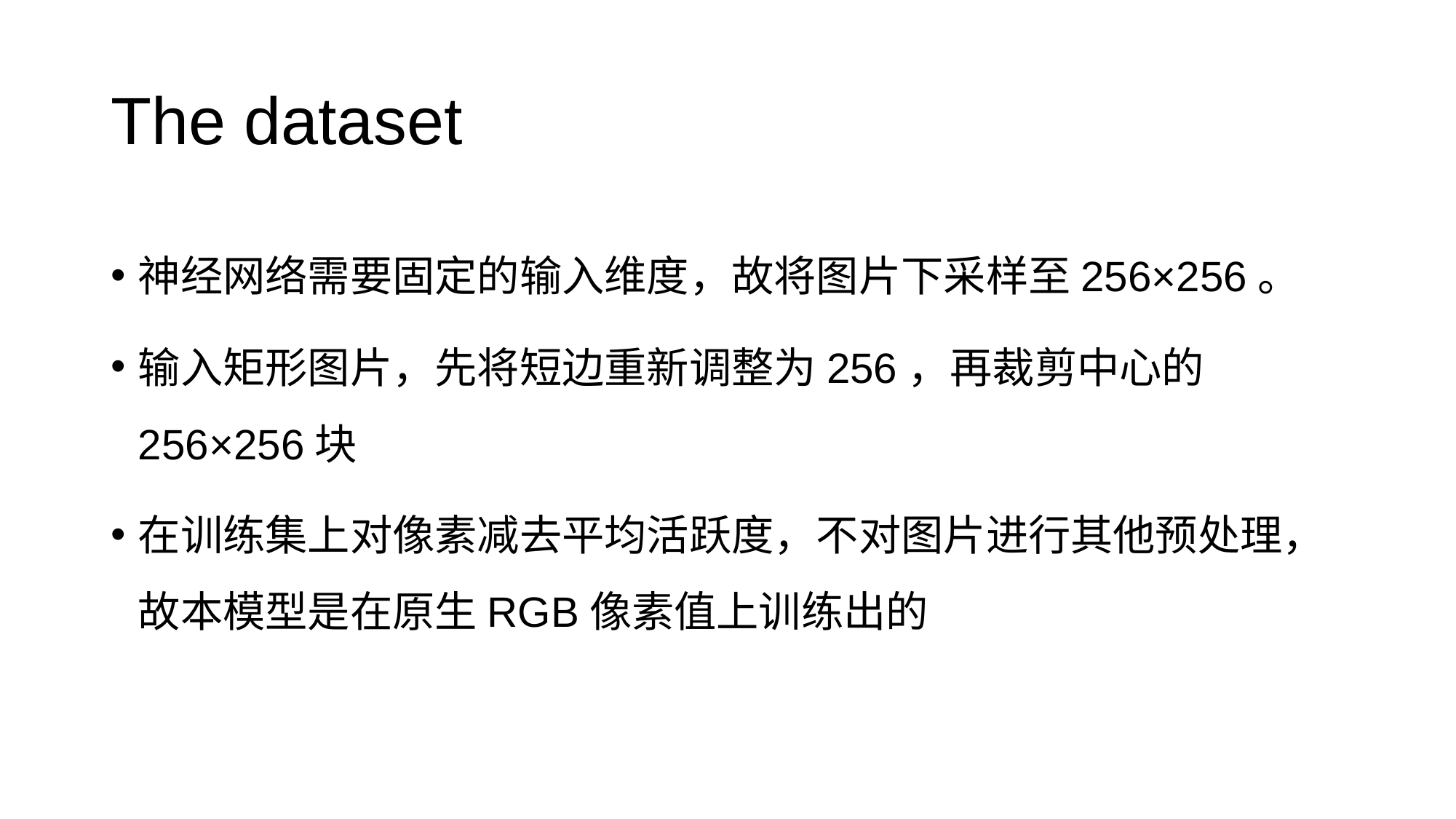

# The dataset
神经网络需要固定的输入维度，故将图片下采样至256×256。
输入矩形图片，先将短边重新调整为256，再裁剪中心的256×256块
在训练集上对像素减去平均活跃度，不对图片进行其他预处理，故本模型是在原生RGB像素值上训练出的